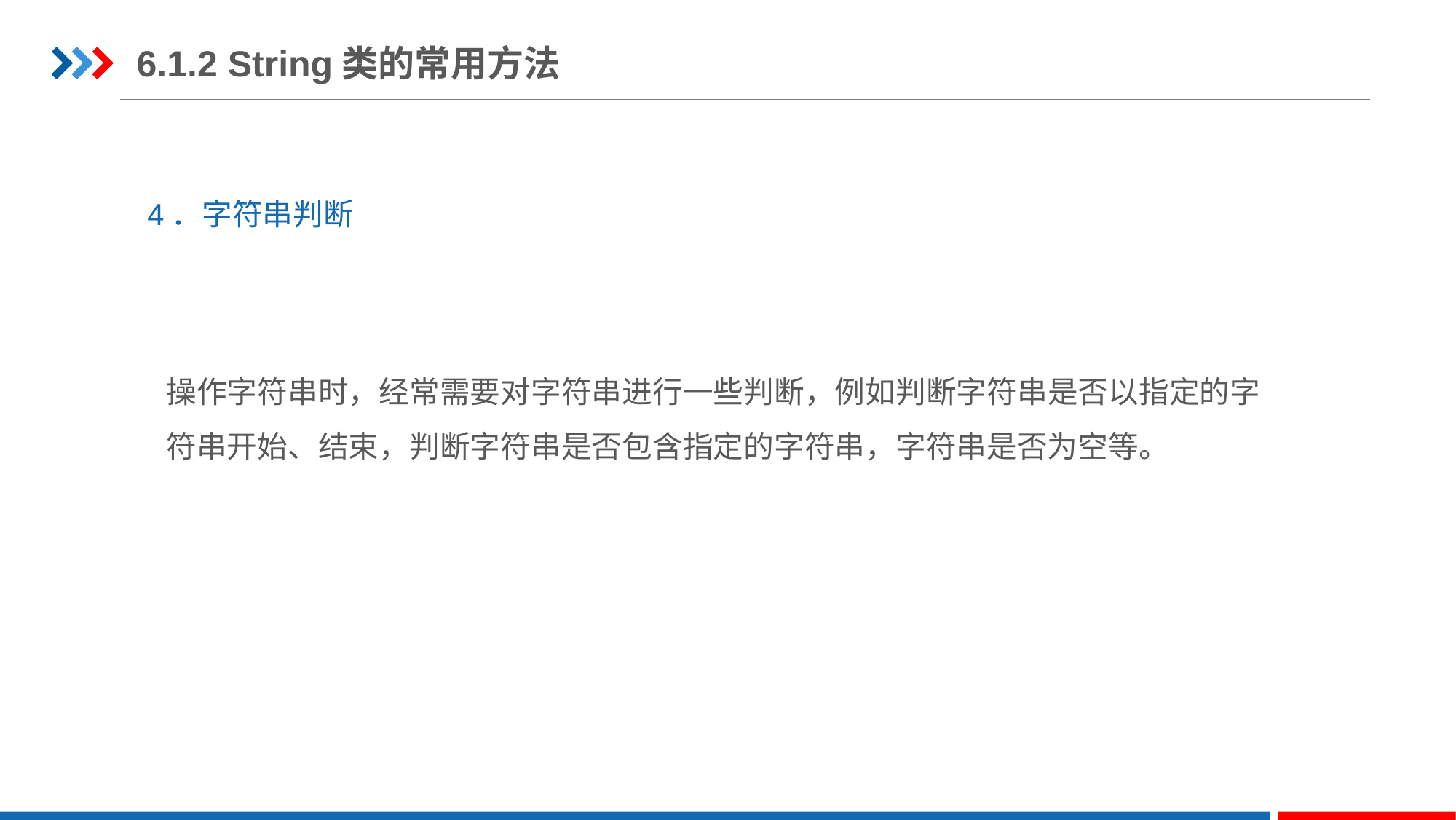

6.1.2 String类的常用方法
4．字符串判断
操作字符串时，经常需要对字符串进行一些判断，例如判断字符串是否以指定的字符串开始、结束，判断字符串是否包含指定的字符串，字符串是否为空等。